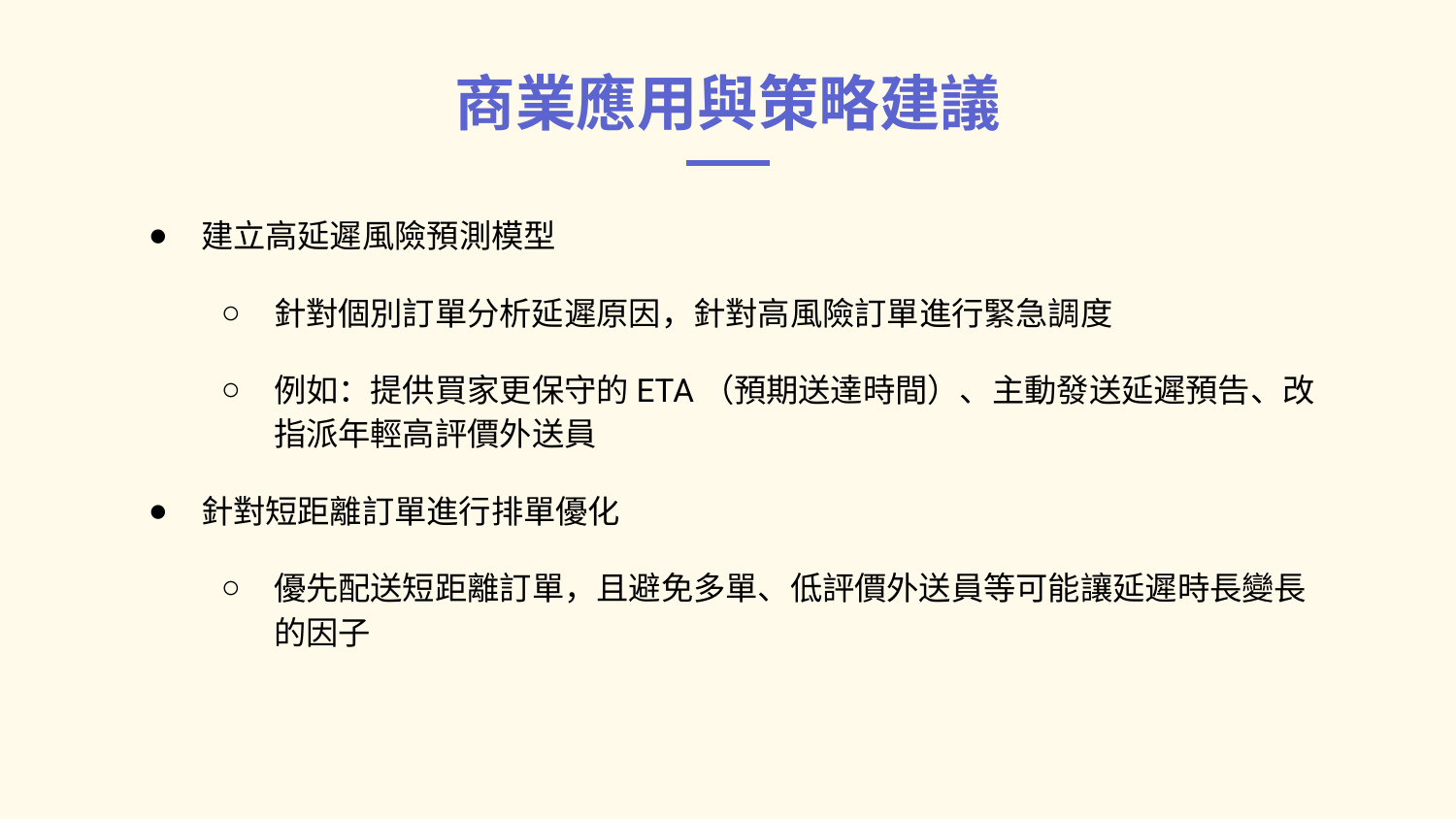

# 商業應用與策略建議
建立高延遲風險預測模型
針對個別訂單分析延遲原因，針對高風險訂單進行緊急調度
例如：提供買家更保守的ETA（預期送達時間）、主動發送延遲預告、改指派年輕高評價外送員
針對短距離訂單進行排單優化
優先配送短距離訂單，且避免多單、低評價外送員等可能讓延遲時長變長的因子